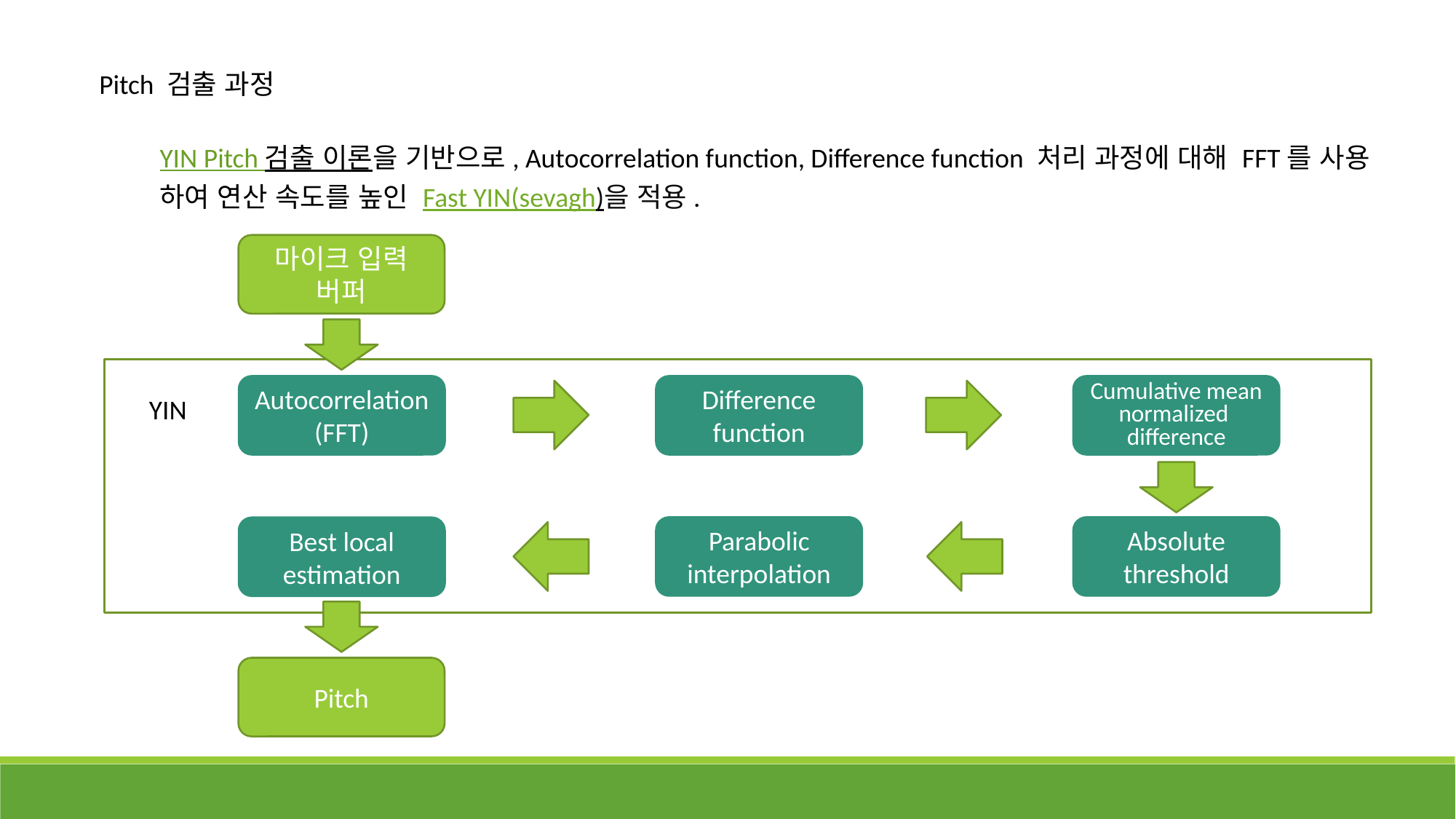

Pitch 검출 과정
YIN Pitch 검출 이론을 기반으로, Autocorrelation function, Difference function 처리 과정에 대해 FFT를 사용
하여 연산 속도를 높인 Fast YIN(sevagh)을 적용.
마이크 입력
버퍼

Difference function
Cumulative mean normalized  difference
Autocorrelation
(FFT)

YIN

Parabolic interpolation
Absolute threshold
Best local estimation

Pitch